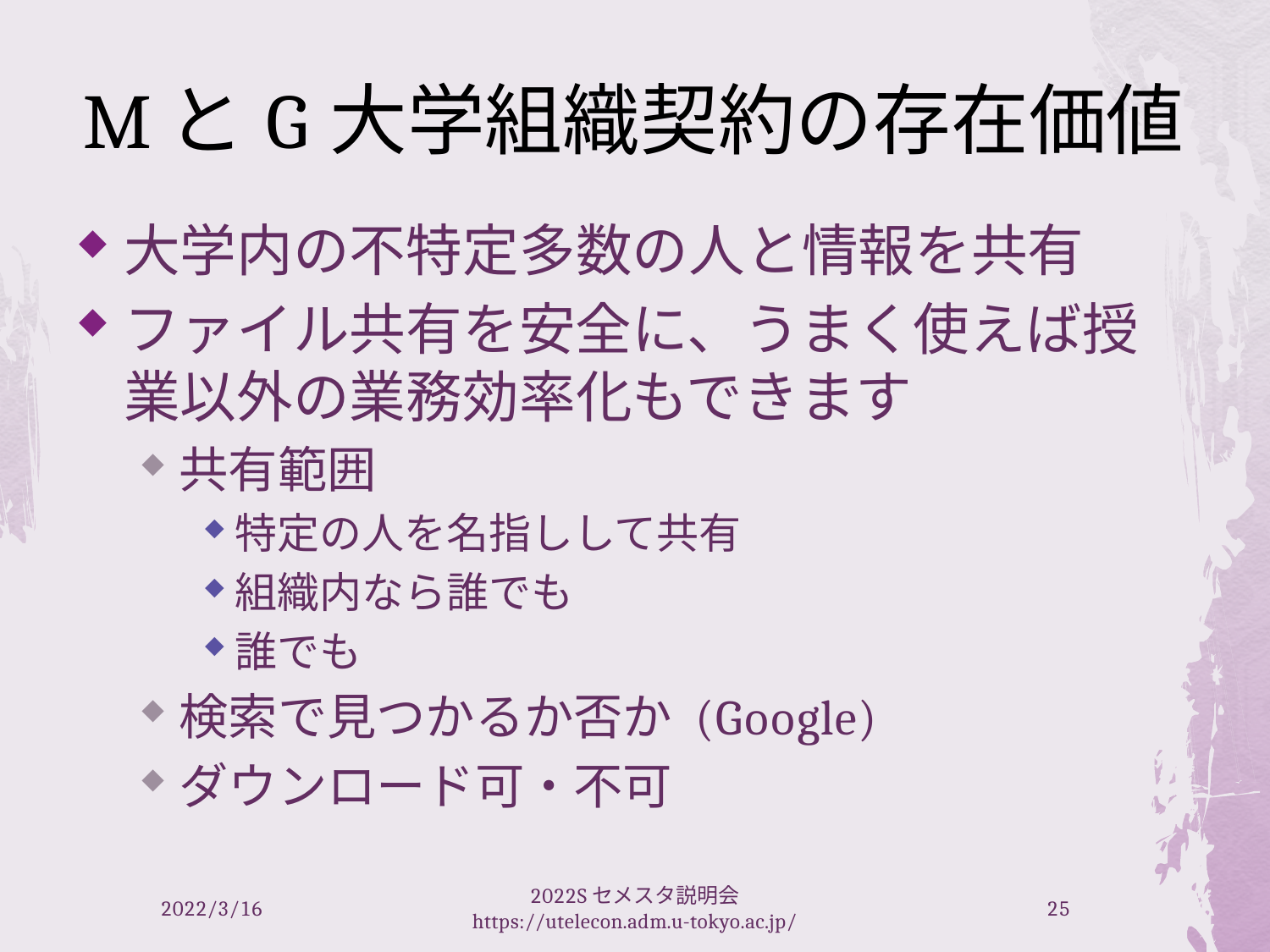

# MとG大学組織契約の存在価値
大学内の不特定多数の人と情報を共有
ファイル共有を安全に、うまく使えば授業以外の業務効率化もできます
共有範囲
特定の人を名指しして共有
組織内なら誰でも
誰でも
検索で見つかるか否か (Google)
ダウンロード可・不可
2022/3/16
2022Sセメスタ説明会 https://utelecon.adm.u-tokyo.ac.jp/
25